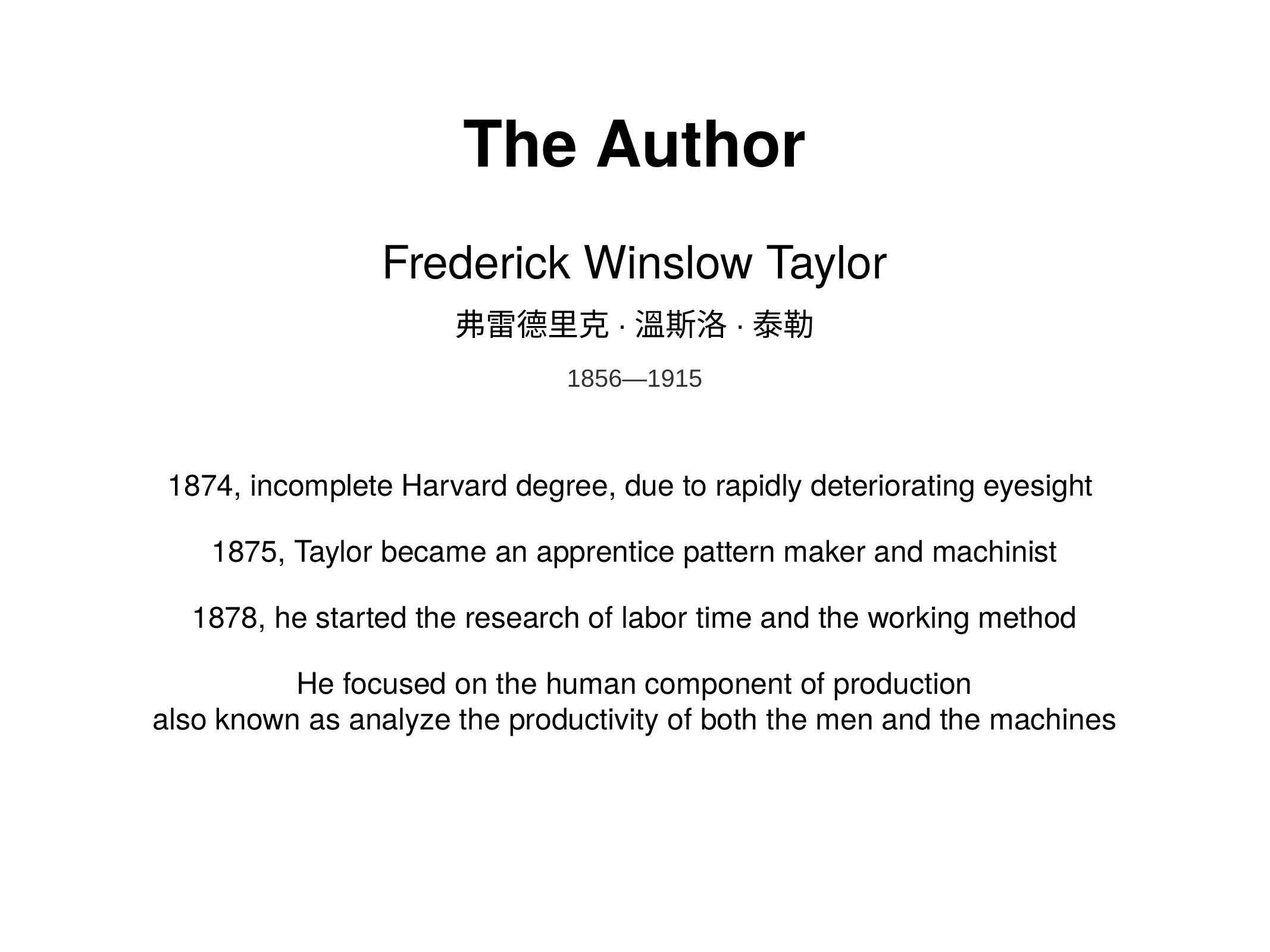

The Author
Frederick Winslow Taylor
弗雷德里克·溫斯洛·泰勒
1856—1915
1874, incomplete Harvard degree, due to rapidly deteriorating eyesight
1875, Taylor became an apprentice pattern maker and machinist
1878, he started the research of labor time and the working method
He focused on the human component of production
also known as analyze the productivity of both the men and the machines